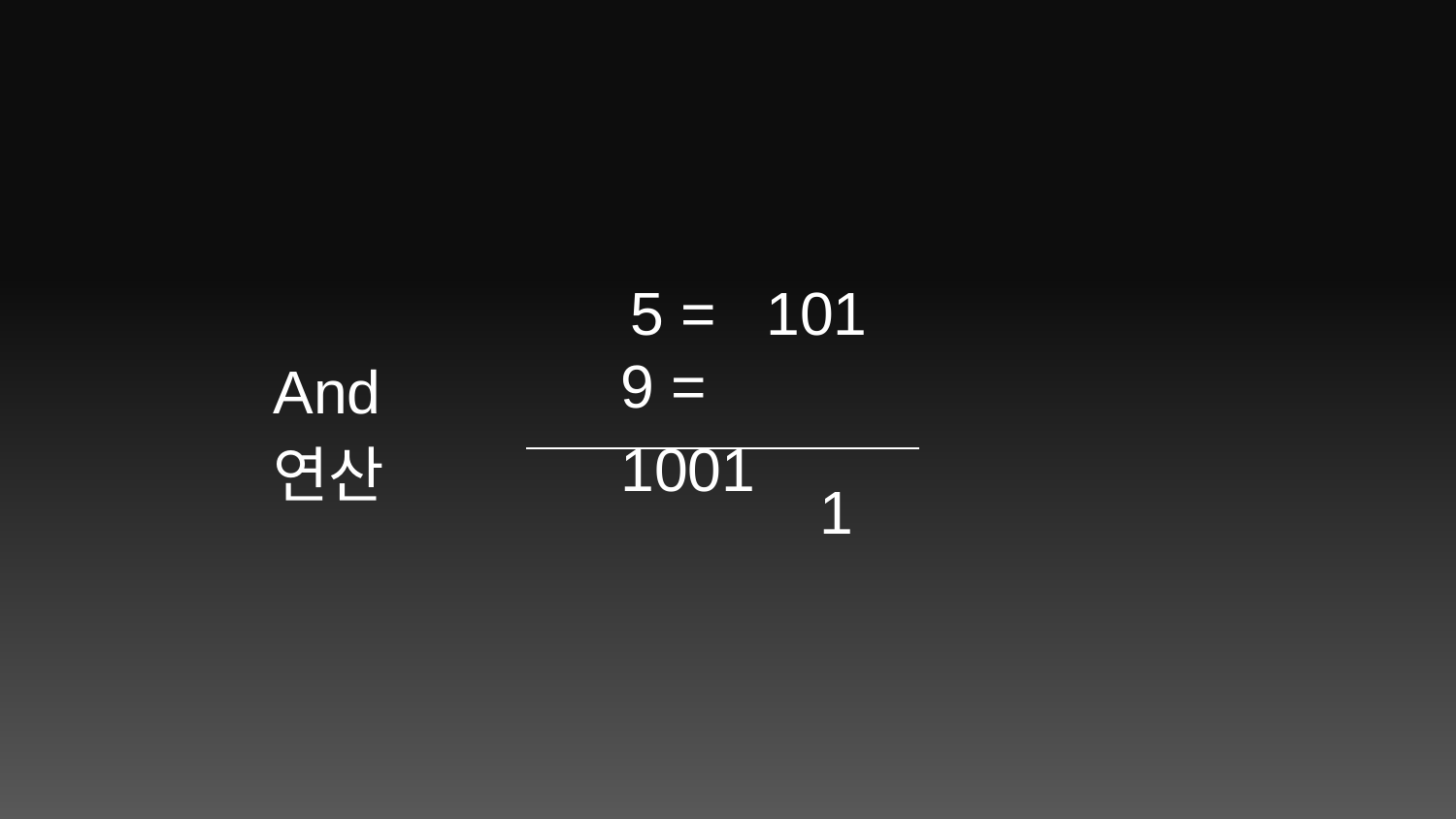

5 =   101
9 = 1001
And 연산
1